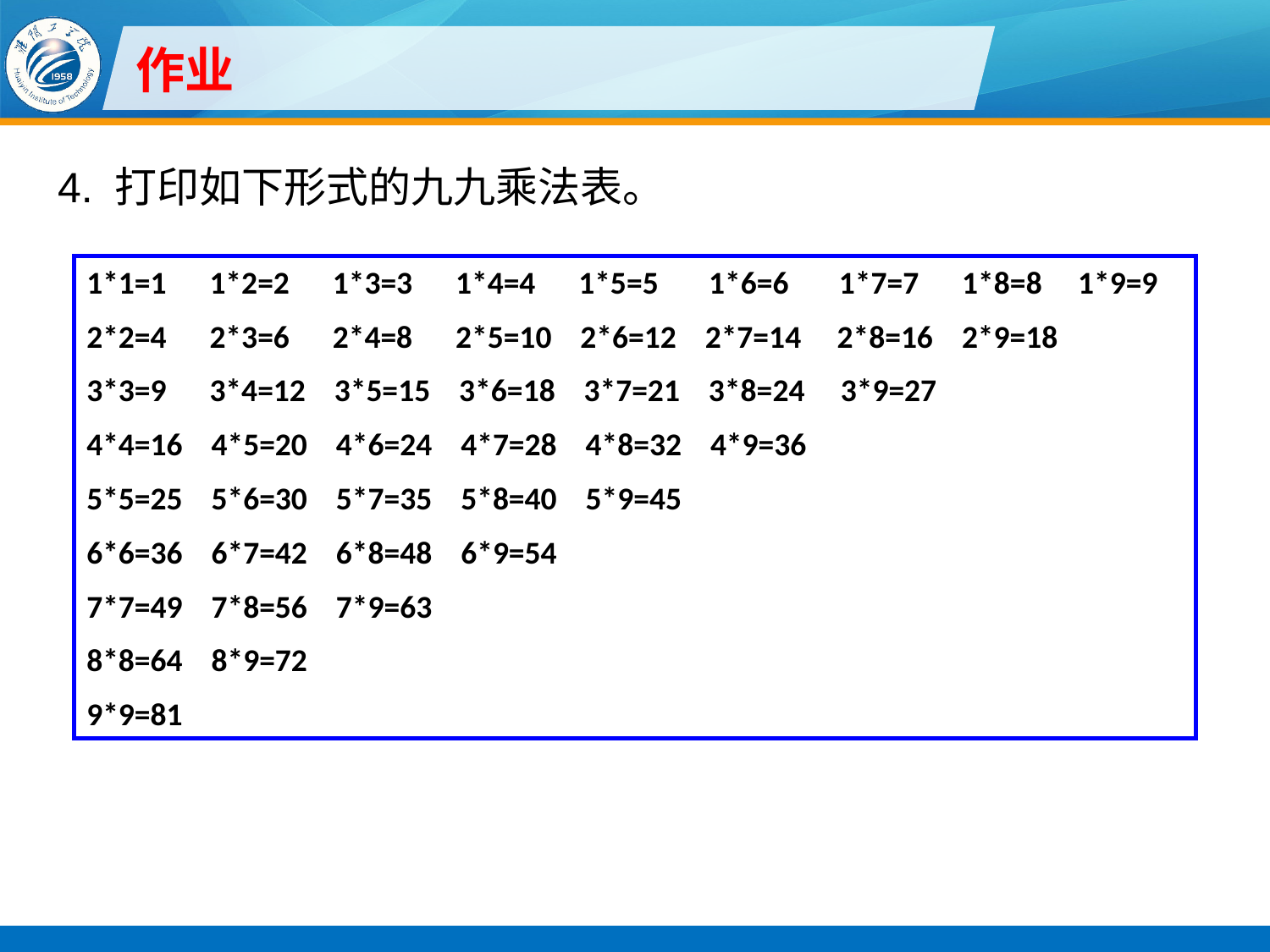

# 作业
4. 打印如下形式的九九乘法表。

1*1=1      1*2=2      1*3=3      1*4=4      1*5=5       1*6=6       1*7=7      1*8=8     1*9=9
2*2=4      2*3=6      2*4=8      2*5=10    2*6=12    2*7=14     2*8=16    2*9=18
3*3=9      3*4=12    3*5=15    3*6=18    3*7=21    3*8=24     3*9=27
4*4=16    4*5=20    4*6=24    4*7=28    4*8=32    4*9=36
5*5=25    5*6=30    5*7=35    5*8=40    5*9=45
6*6=36    6*7=42    6*8=48    6*9=54
7*7=49    7*8=56    7*9=63
8*8=64    8*9=72
9*9=81